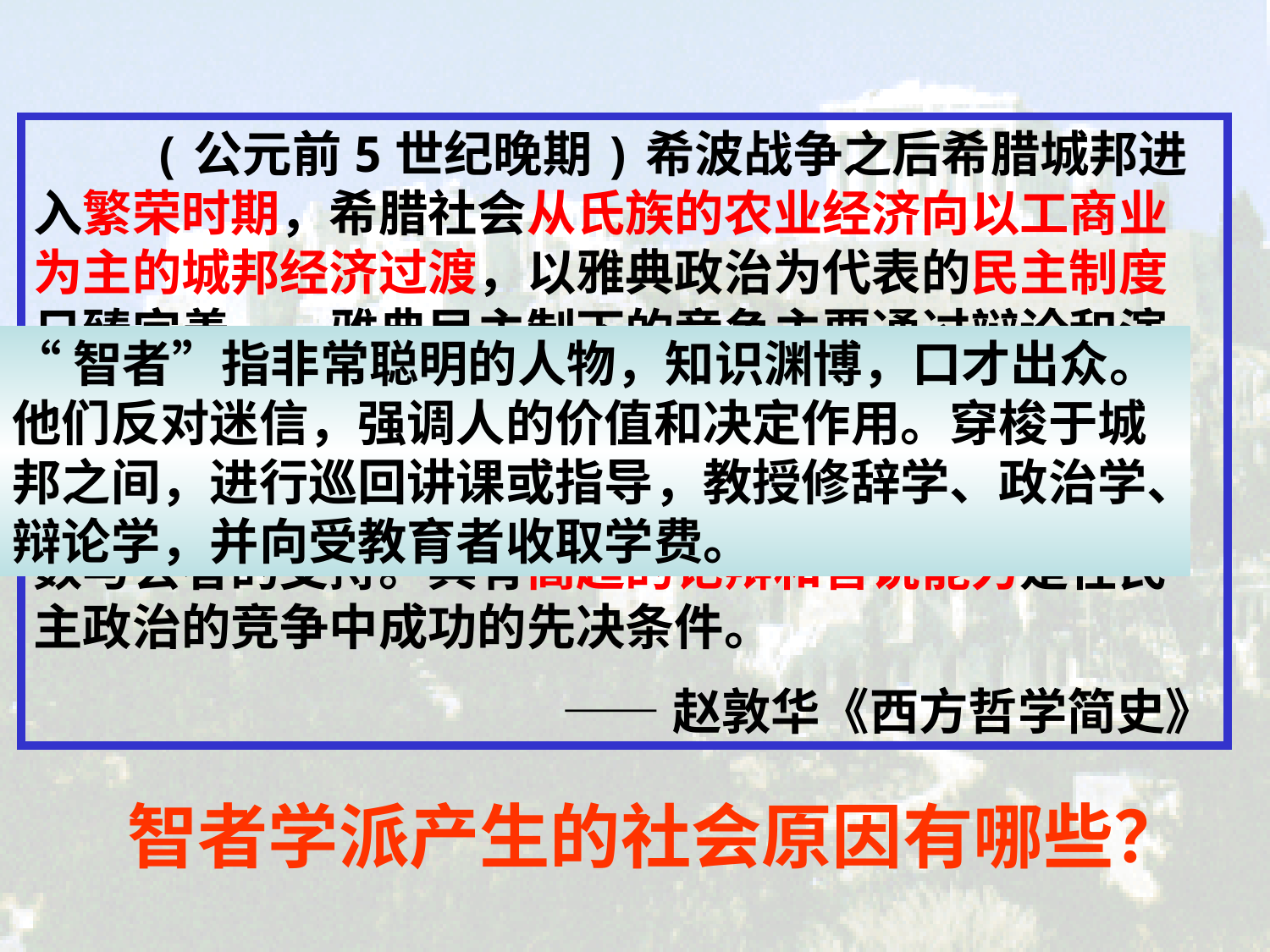

(公元前5世纪晚期)希波战争之后希腊城邦进入繁荣时期，希腊社会从氏族的农业经济向以工商业为主的城邦经济过渡，以雅典政治为代表的民主制度日臻完善……雅典民主制下的竞争主要通过辩论和演讲进行。不论在公民大会和陪审团里都实行多数人统治的原则，只有那些能言善辩、巧于辞令的人，才能运用语言的说服力和煽动力控制民众情绪，获得大多数与会者的支持。具有高超的论辩和言说能力是在民主政治的竞争中成功的先决条件。
——赵敦华《西方哲学简史》
“智者”指非常聪明的人物，知识渊博，口才出众。他们反对迷信，强调人的价值和决定作用。穿梭于城邦之间，进行巡回讲课或指导，教授修辞学、政治学、辩论学，并向受教育者收取学费。
智者学派产生的社会原因有哪些？